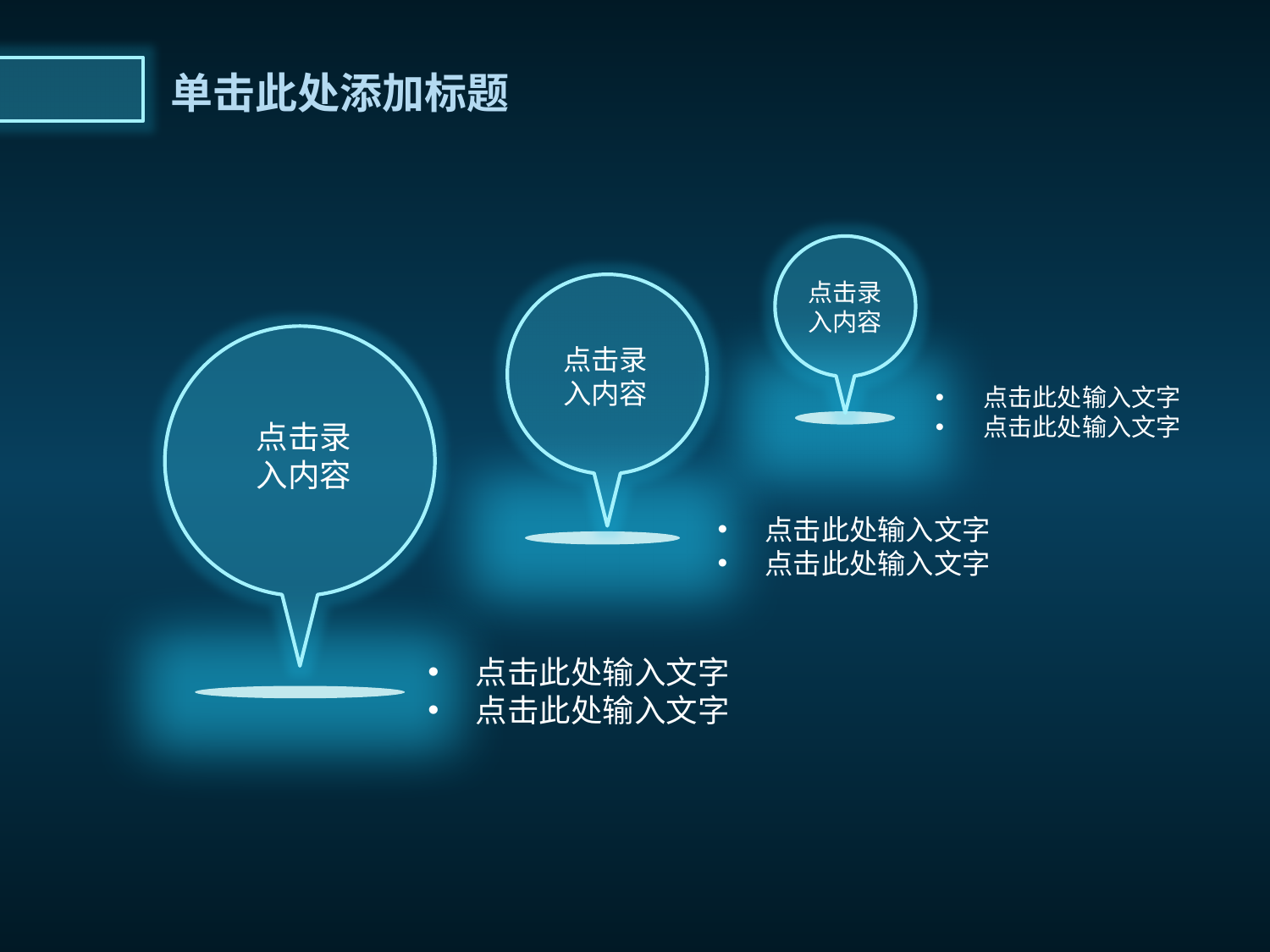

单击此处添加标题

点击录
入内容

点击录
入内容

点击录
入内容
点击此处输入文字
点击此处输入文字

点击此处输入文字
点击此处输入文字

点击此处输入文字
点击此处输入文字